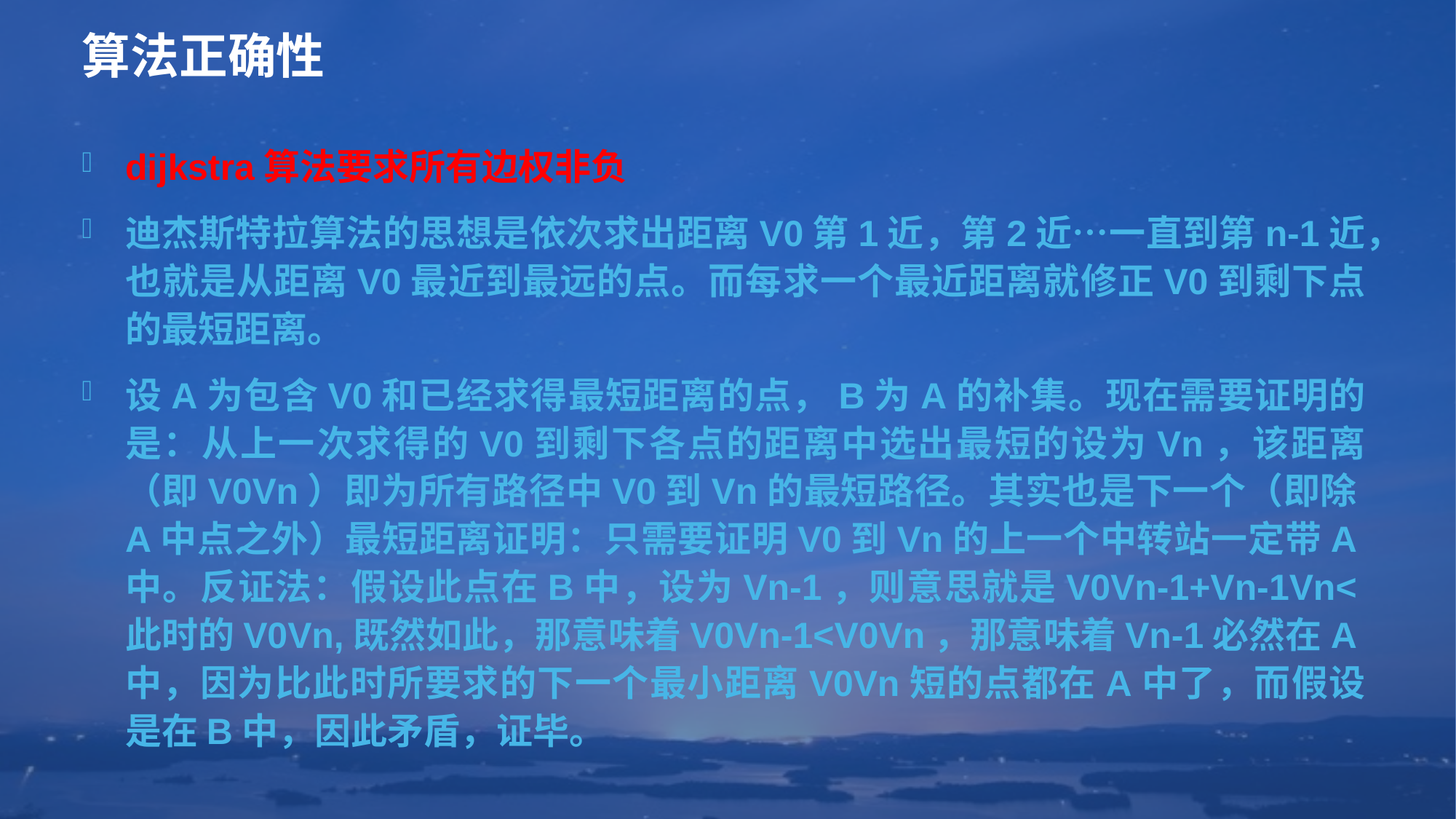

# 算法正确性
dijkstra算法要求所有边权非负
迪杰斯特拉算法的思想是依次求出距离V0第1近，第2近…一直到第n-1近，也就是从距离V0最近到最远的点。而每求一个最近距离就修正V0到剩下点的最短距离。
设A为包含V0和已经求得最短距离的点，B为A的补集。现在需要证明的是：从上一次求得的V0到剩下各点的距离中选出最短的设为Vn，该距离（即V0Vn）即为所有路径中V0到Vn的最短路径。其实也是下一个（即除A中点之外）最短距离证明：只需要证明V0到Vn的上一个中转站一定带A中。反证法：假设此点在B中，设为Vn-1，则意思就是V0Vn-1+Vn-1Vn<此时的V0Vn,既然如此，那意味着V0Vn-1<V0Vn，那意味着Vn-1必然在A中，因为比此时所要求的下一个最小距离V0Vn短的点都在A中了，而假设是在B中，因此矛盾，证毕。